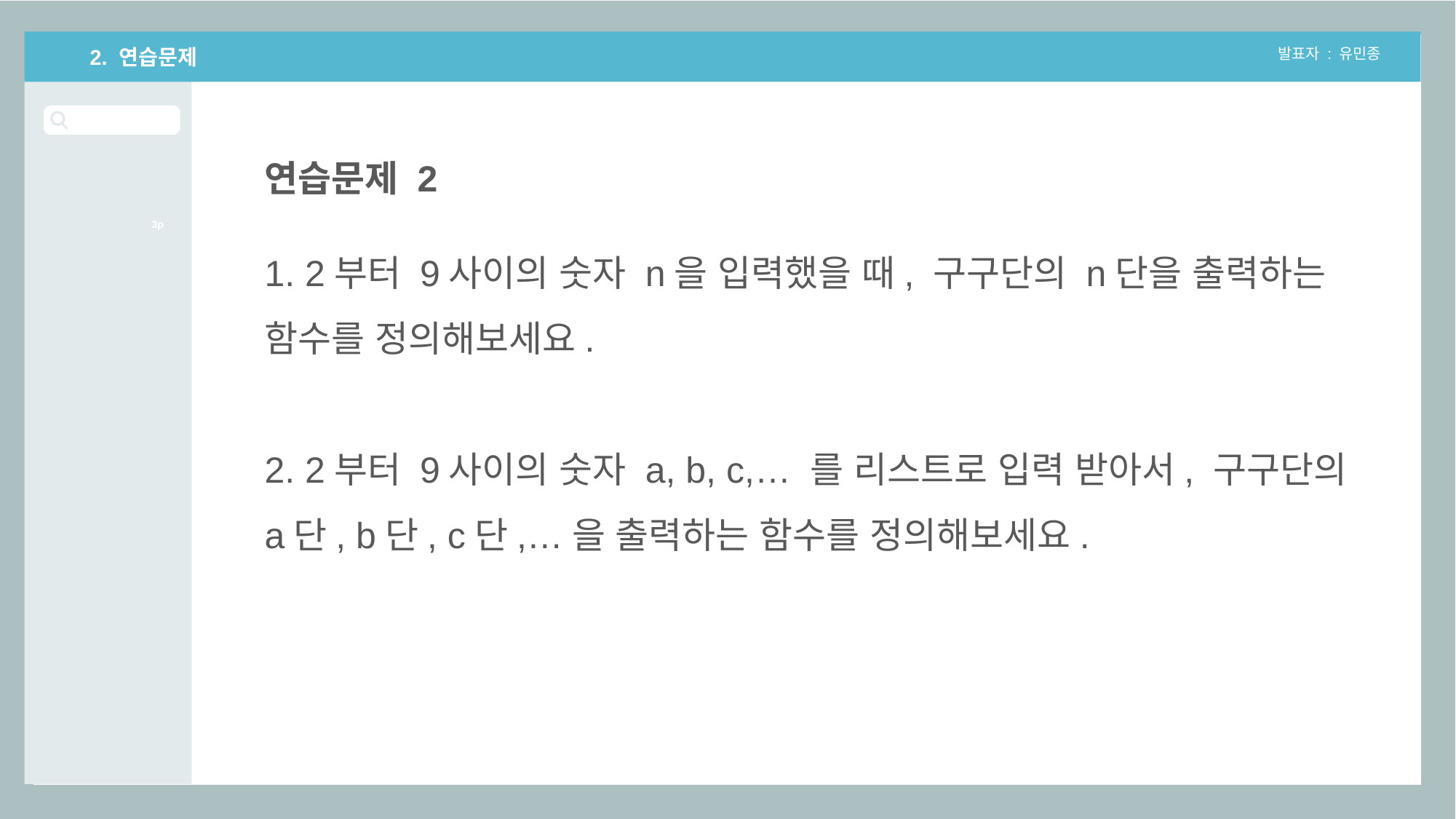

2. 연습문제
발표자 : 유민종

연습문제 2
3p
1. 2부터 9사이의 숫자 n을 입력했을 때, 구구단의 n단을 출력하는 함수를 정의해보세요.

2. 2부터 9사이의 숫자 a, b, c,… 를 리스트로 입력 받아서, 구구단의 a단, b단, c단,…을 출력하는 함수를 정의해보세요.